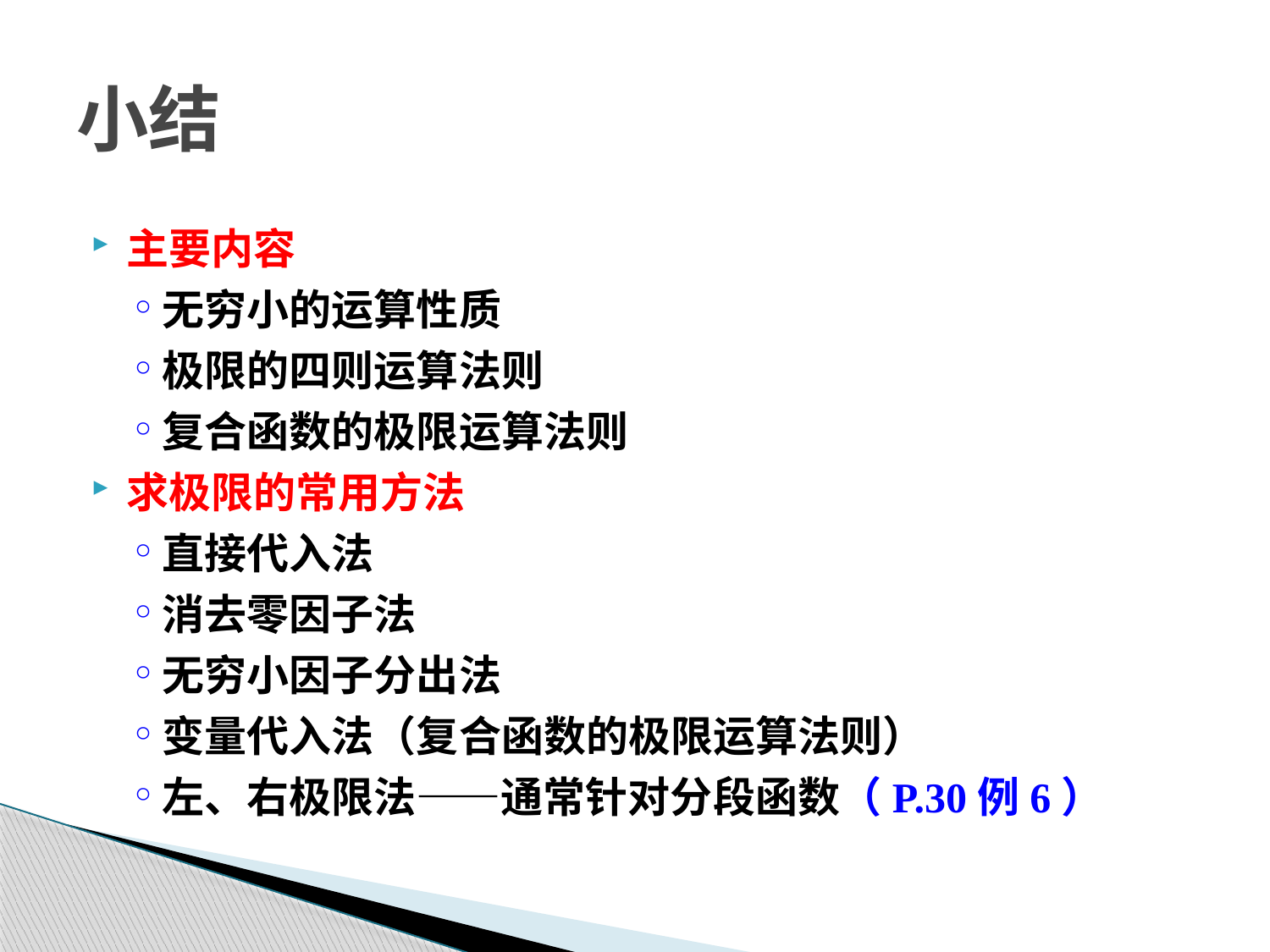

# 小结
主要内容
无穷小的运算性质
极限的四则运算法则
复合函数的极限运算法则
求极限的常用方法
直接代入法
消去零因子法
无穷小因子分出法
变量代入法（复合函数的极限运算法则）
左、右极限法——通常针对分段函数（P.30例6）